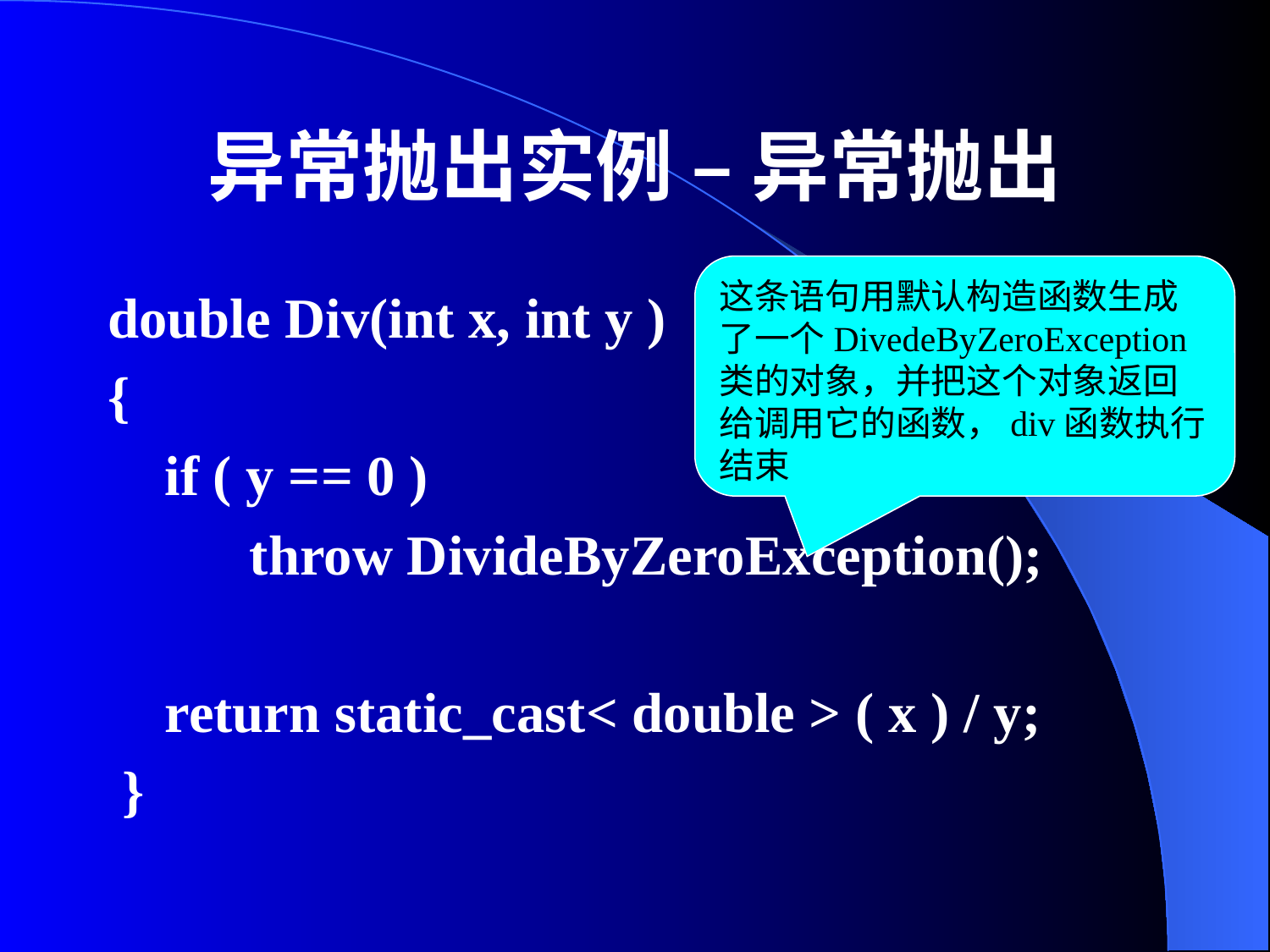

# 异常抛出实例 – 异常抛出
这条语句用默认构造函数生成了一个DivedeByZeroException类的对象，并把这个对象返回给调用它的函数，div函数执行结束
double Div(int x, int y )
{
    if ( y == 0 )
          throw DivideByZeroException();

    return static_cast< double > ( x ) / y;
 }